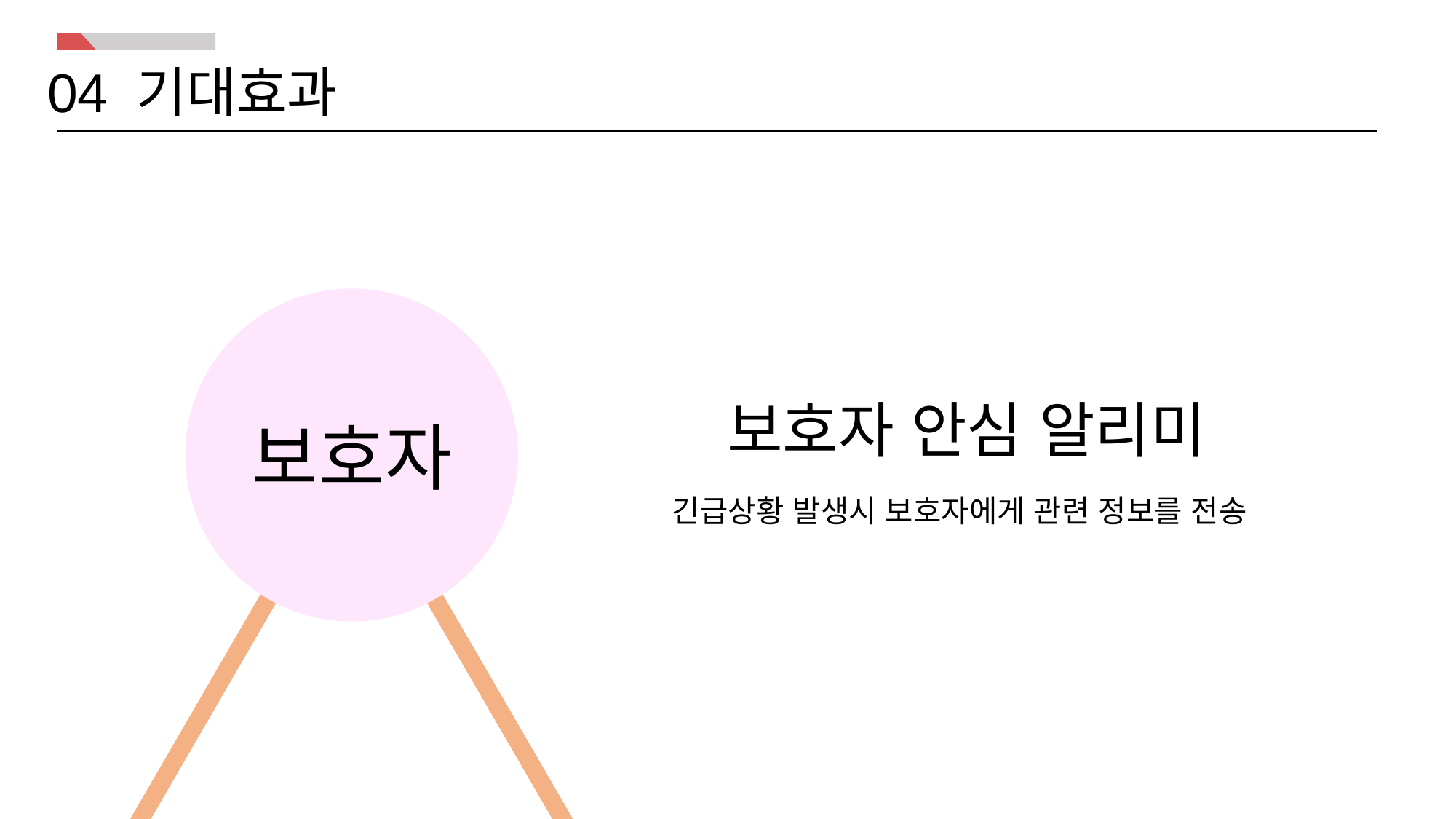

04 기대효과
보호자

실론티
공공
기관
보호자
보호자 안심 알리미
긴급상황 발생시 보호자에게 관련 정보를 전송